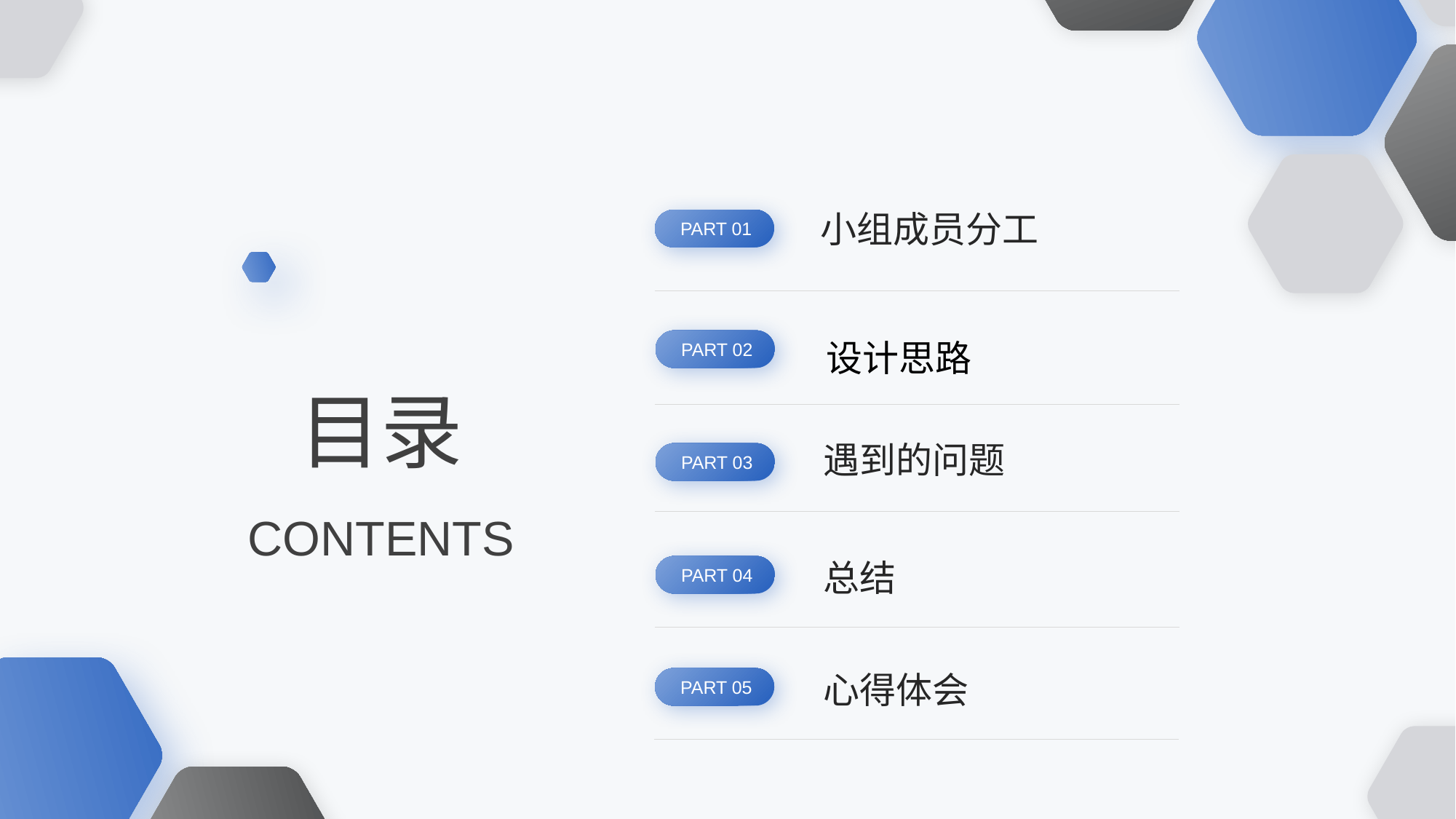

小组成员分工

PART 01

设计思路

PART 02
目录
CONTENTS
遇到的问题

PART 03

总结

PART 04

心得体会

PART 05